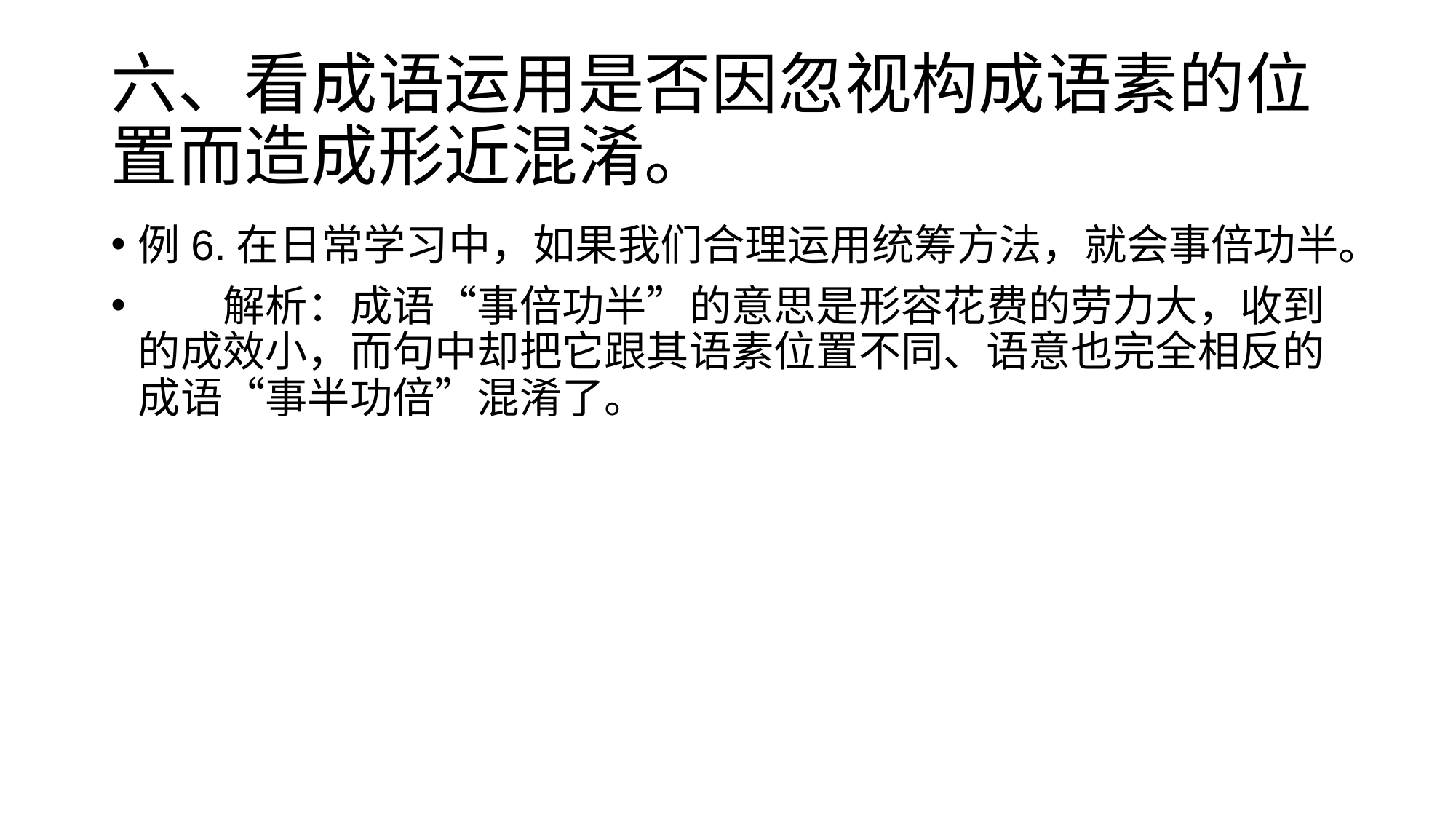

# 六、看成语运用是否因忽视构成语素的位置而造成形近混淆。
例6.在日常学习中，如果我们合理运用统筹方法，就会事倍功半。
　　解析：成语“事倍功半”的意思是形容花费的劳力大，收到的成效小，而句中却把它跟其语素位置不同、语意也完全相反的成语“事半功倍”混淆了。